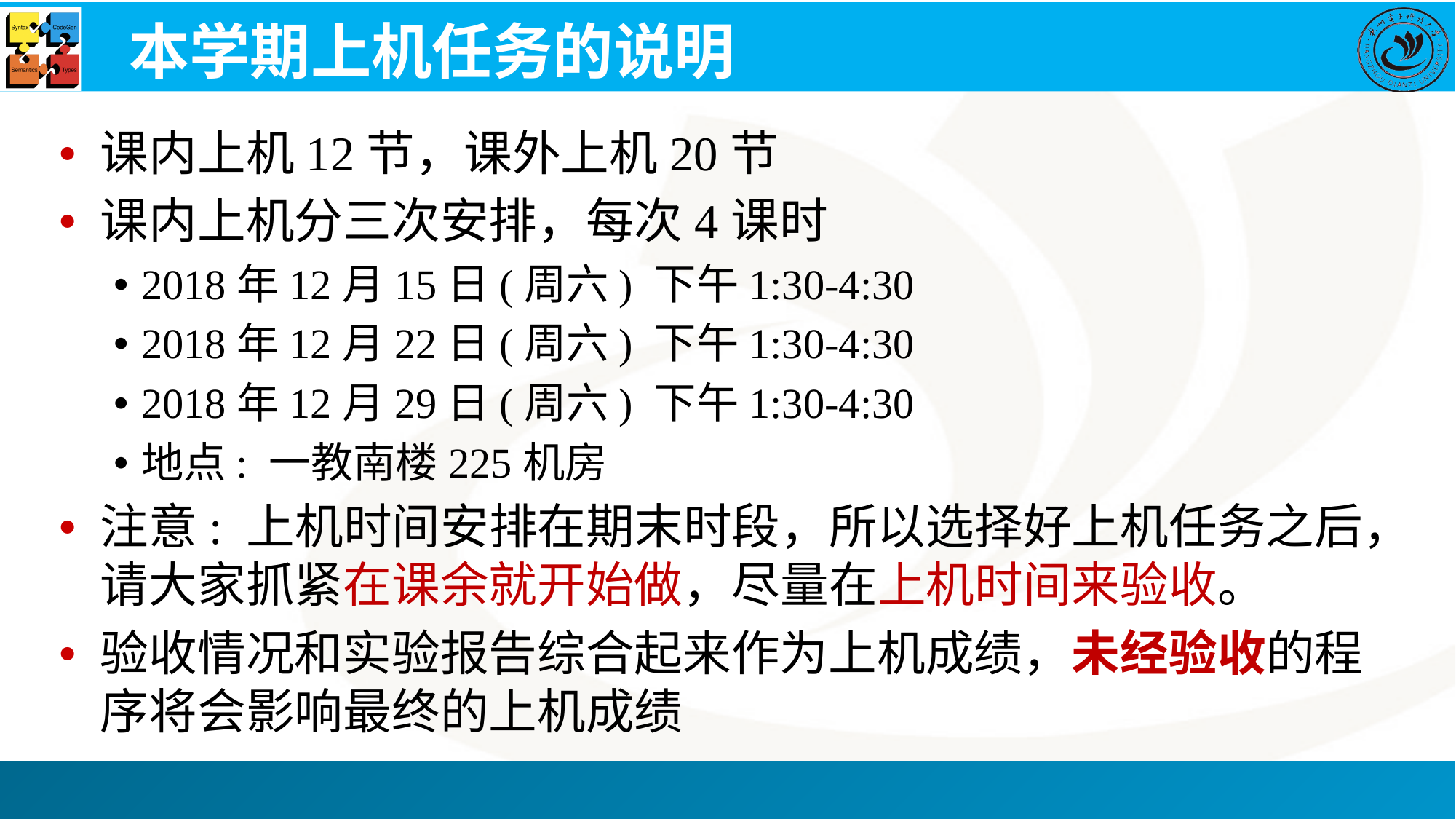

# 本学期上机任务的说明
课内上机12节，课外上机20节
课内上机分三次安排，每次4课时
2018年12月15日(周六) 下午1:30-4:30
2018年12月22日(周六) 下午1:30-4:30
2018年12月29日(周六) 下午1:30-4:30
地点: 一教南楼225机房
注意: 上机时间安排在期末时段，所以选择好上机任务之后，请大家抓紧在课余就开始做，尽量在上机时间来验收。
验收情况和实验报告综合起来作为上机成绩，未经验收的程序将会影响最终的上机成绩